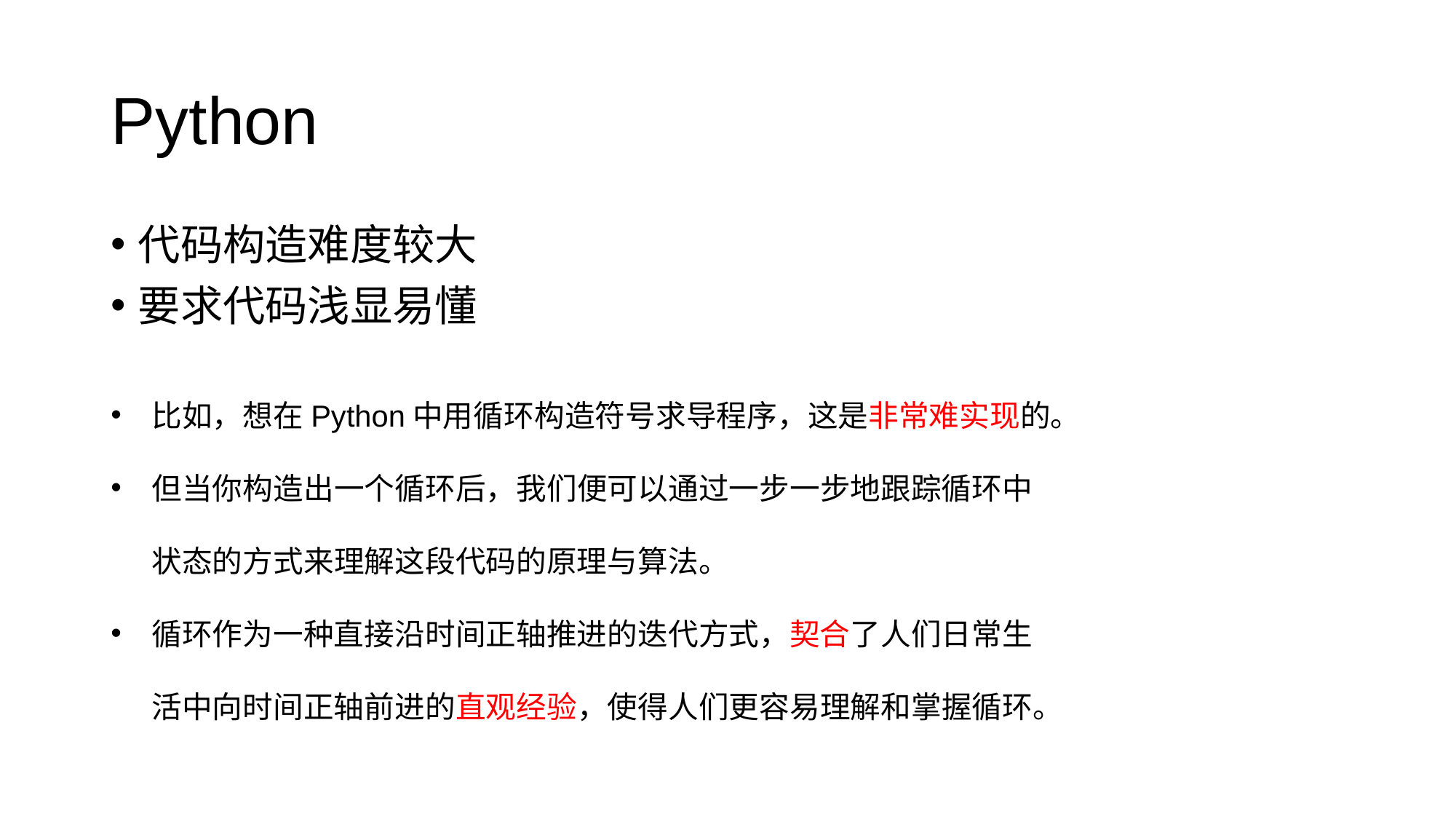

# Python
代码构造难度较大
要求代码浅显易懂

比如，想在Python中用循环构造符号求导程序，这是非常难实现的。
但当你构造出一个循环后，我们便可以通过一步一步地跟踪循环中状态的方式来理解这段代码的原理与算法。
循环作为一种直接沿时间正轴推进的迭代方式，契合了人们日常生活中向时间正轴前进的直观经验，使得人们更容易理解和掌握循环。